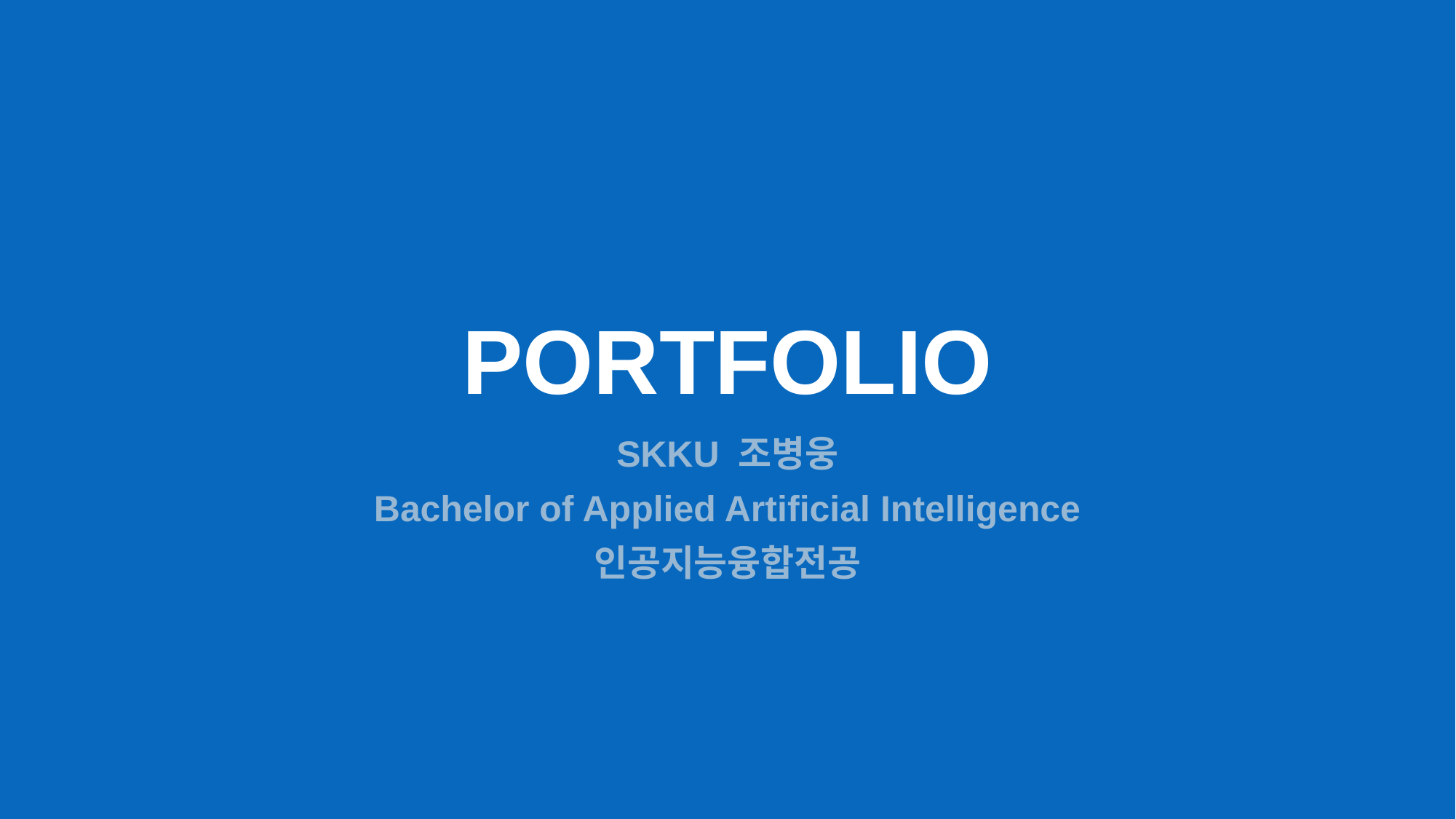

# PORTFOLIO
SKKU 조병웅
Bachelor of Applied Artificial Intelligence
인공지능융합전공